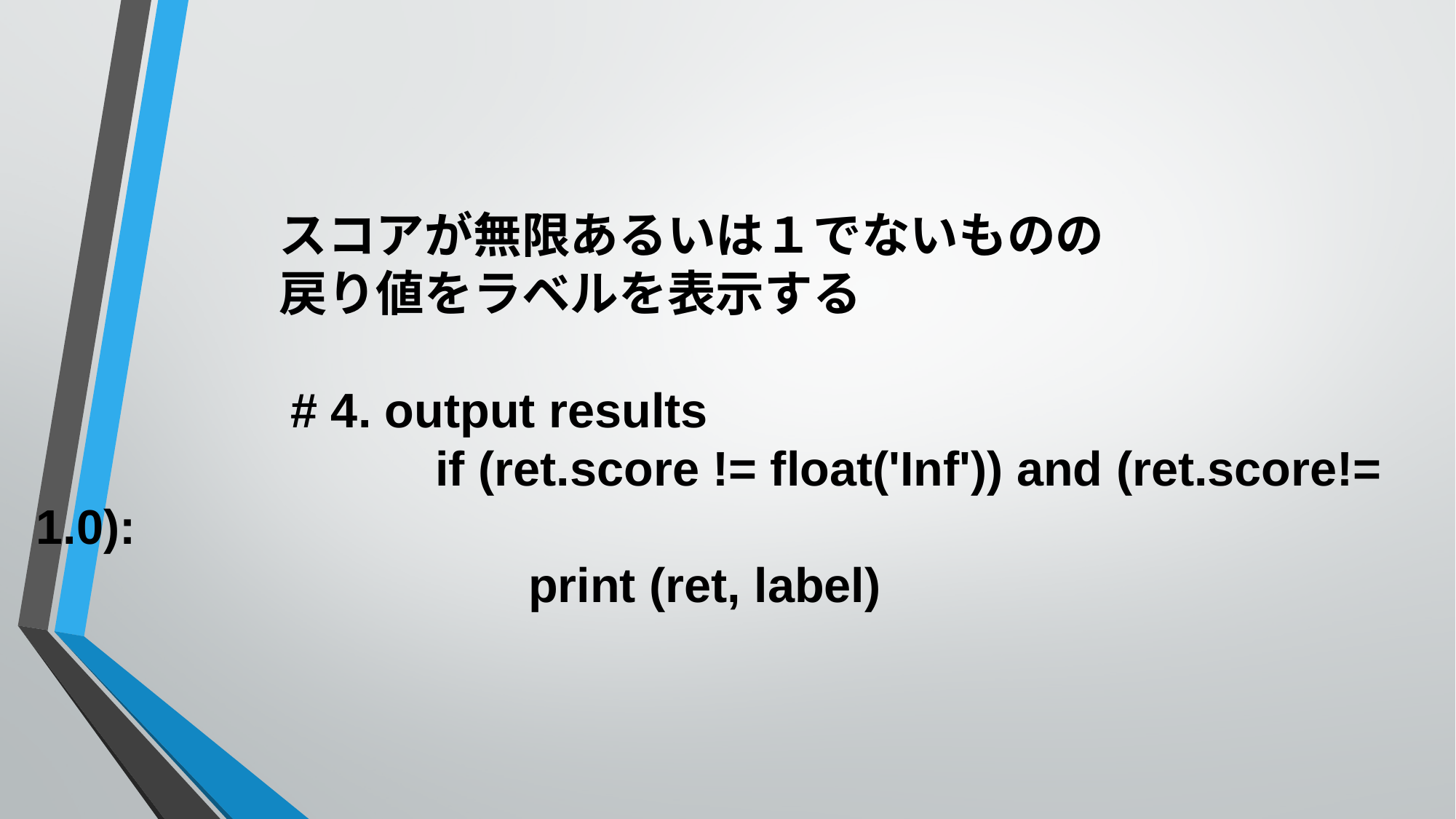

スコアが無限あるいは１でないものの
　　　　　戻り値をラベルを表示する

　　　　　# 4. output results
            　　　　　if (ret.score != float('Inf')) and (ret.score!= 1.0):
                　　　　　　print (ret, label)